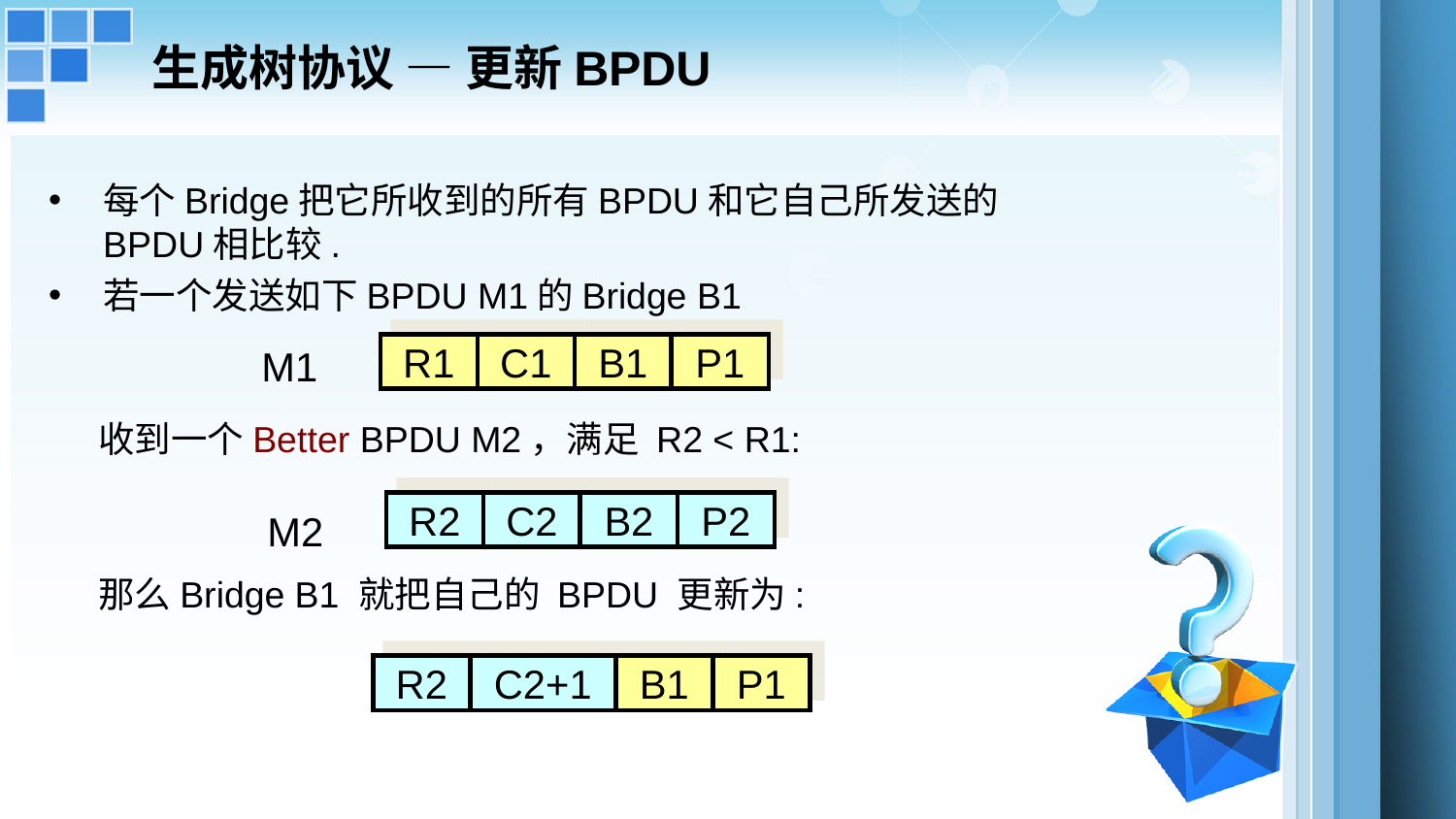

生成树协议 — 更新BPDU
每个Bridge把它所收到的所有BPDU和它自己所发送的BPDU相比较.
若一个发送如下BPDU M1的Bridge B1
M1
R1
C1
B1
P1
     收到一个Better BPDU M2，满足 R2 < R1:
R2
C2
B2
P2
M2
     那么Bridge B1 就把自己的 BPDU 更新为:
R2
C2+1
B1
P1